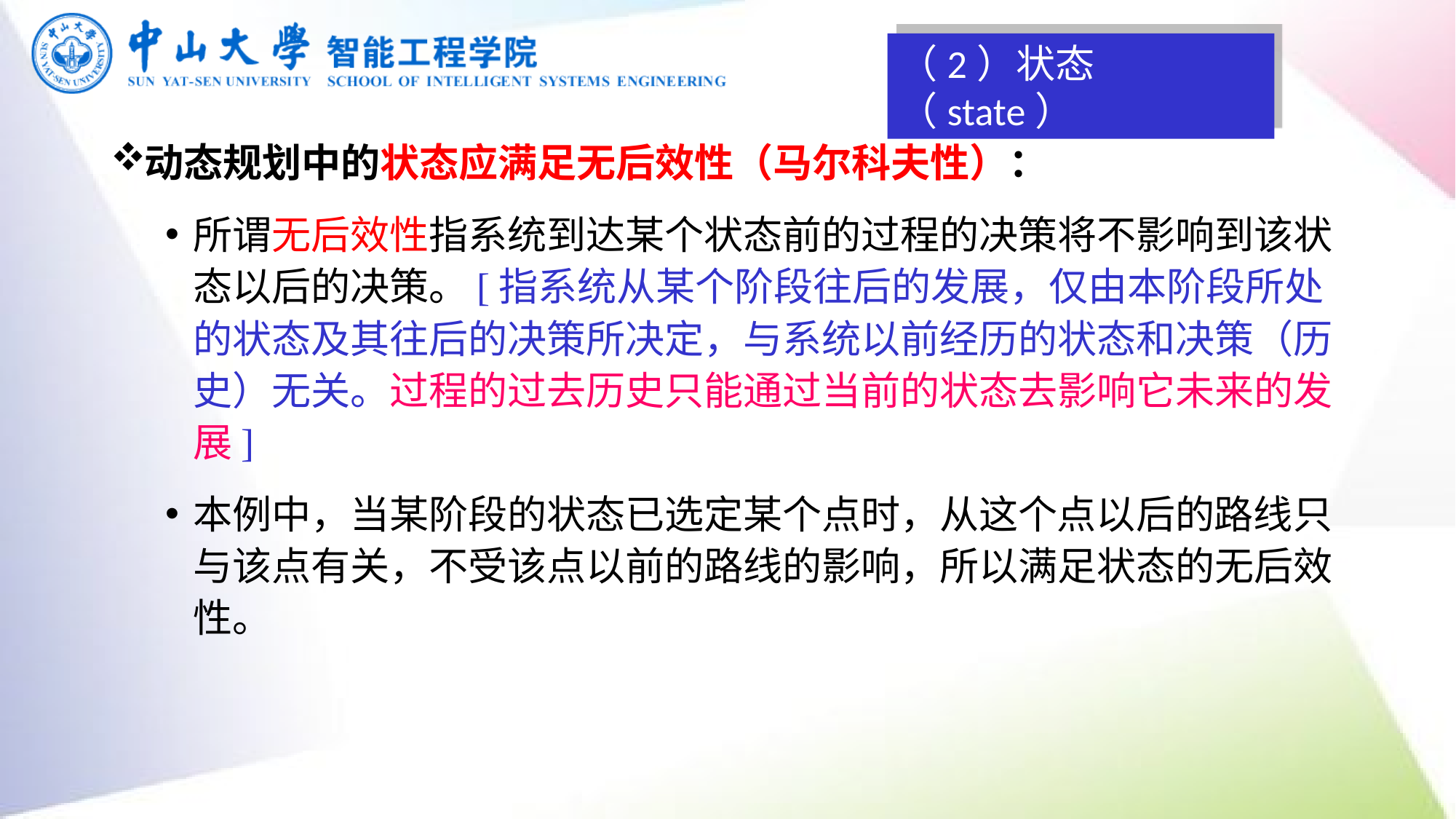

（2）状态（state）
动态规划中的状态应满足无后效性（马尔科夫性）：
所谓无后效性指系统到达某个状态前的过程的决策将不影响到该状态以后的决策。[指系统从某个阶段往后的发展，仅由本阶段所处的状态及其往后的决策所决定，与系统以前经历的状态和决策（历史）无关。过程的过去历史只能通过当前的状态去影响它未来的发展]
本例中，当某阶段的状态已选定某个点时，从这个点以后的路线只与该点有关，不受该点以前的路线的影响，所以满足状态的无后效性。